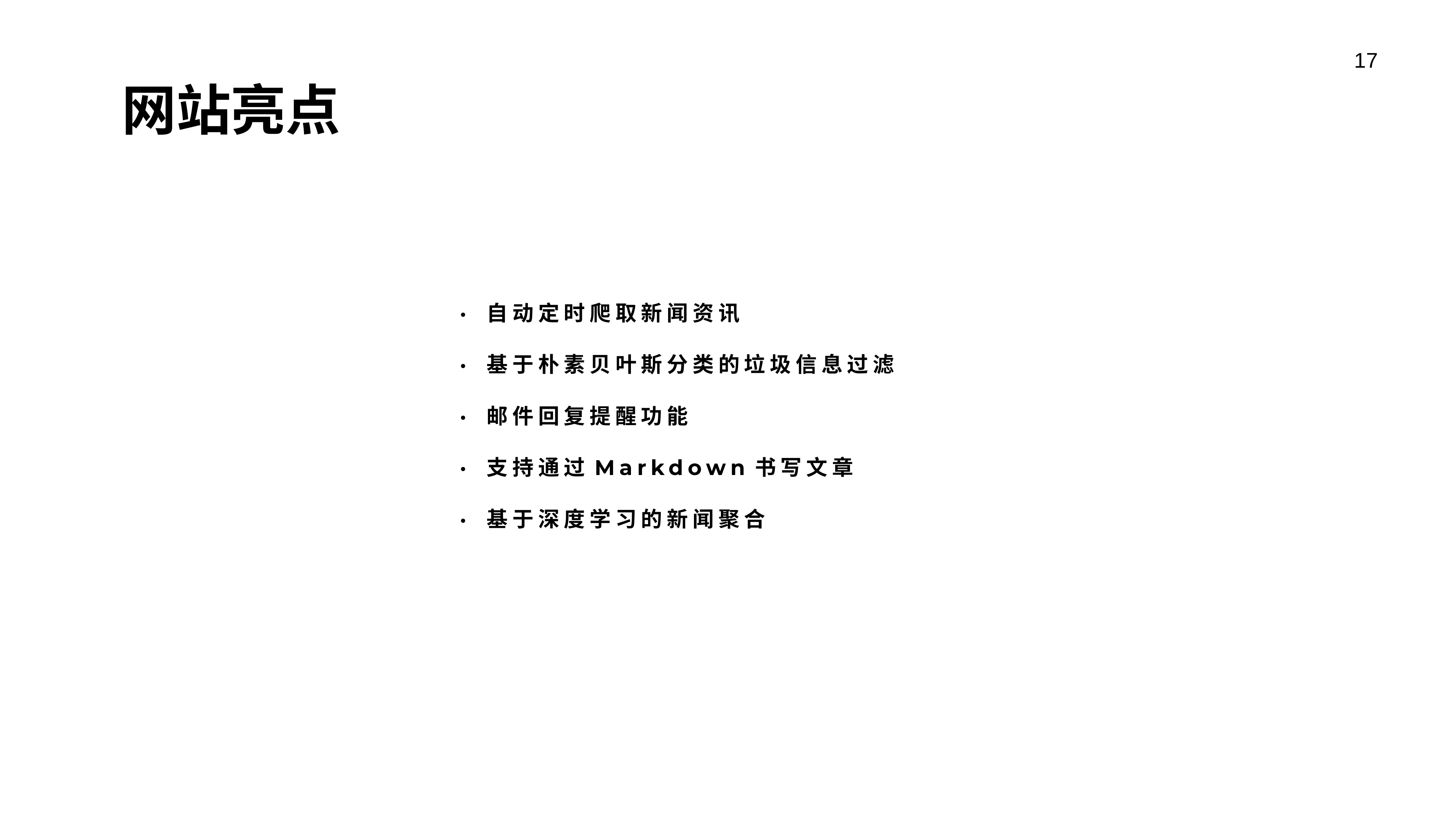

网站亮点
 · 自动定时爬取新闻资讯
 · 基于朴素贝叶斯分类的垃圾信息过滤
 · 邮件回复提醒功能
 · 支持通过Markdown书写文章
 · 基于深度学习的新闻聚合